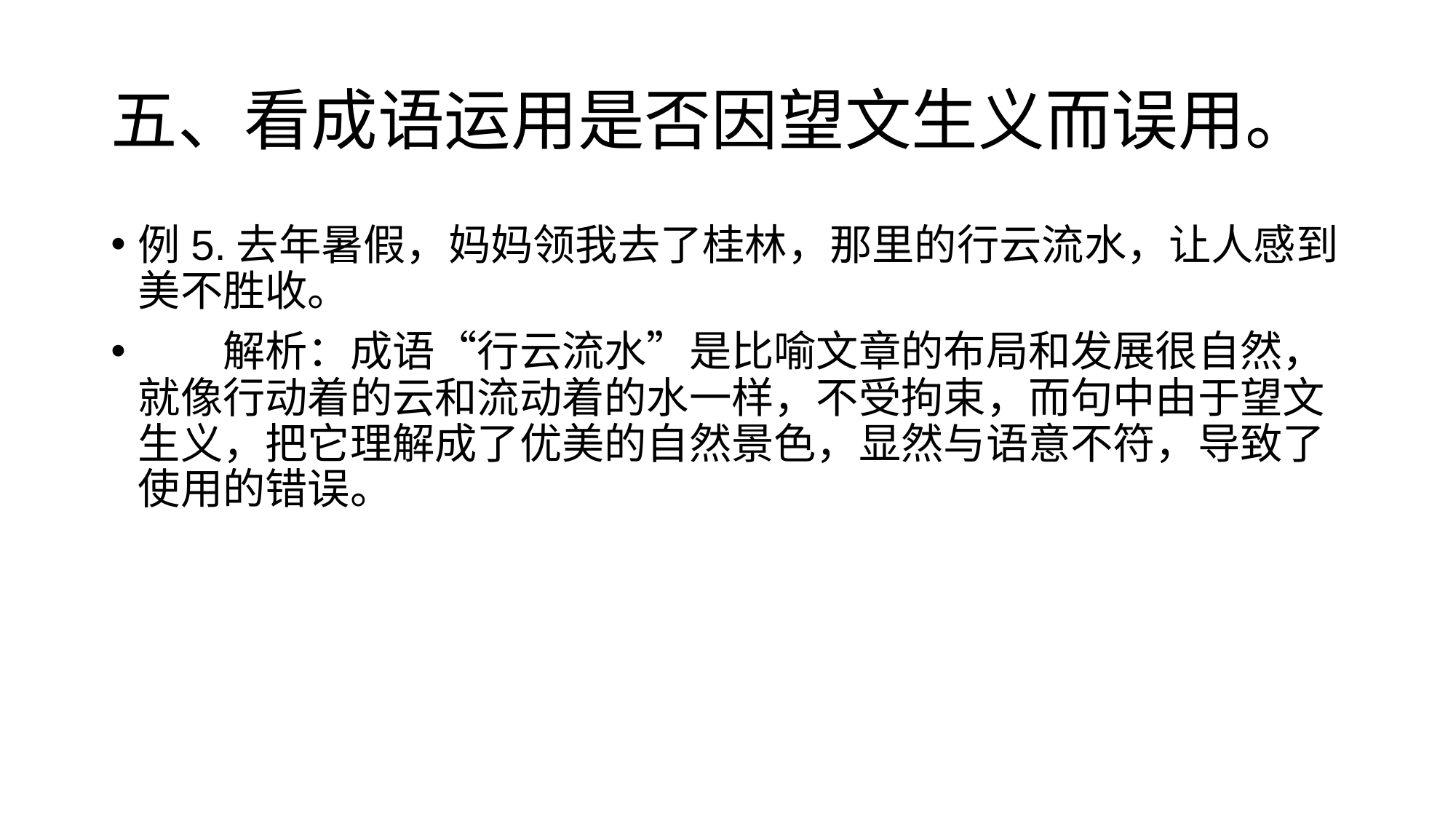

# 五、看成语运用是否因望文生义而误用。
例5.去年暑假，妈妈领我去了桂林，那里的行云流水，让人感到美不胜收。
　　解析：成语“行云流水”是比喻文章的布局和发展很自然，就像行动着的云和流动着的水一样，不受拘束，而句中由于望文生义，把它理解成了优美的自然景色，显然与语意不符，导致了使用的错误。